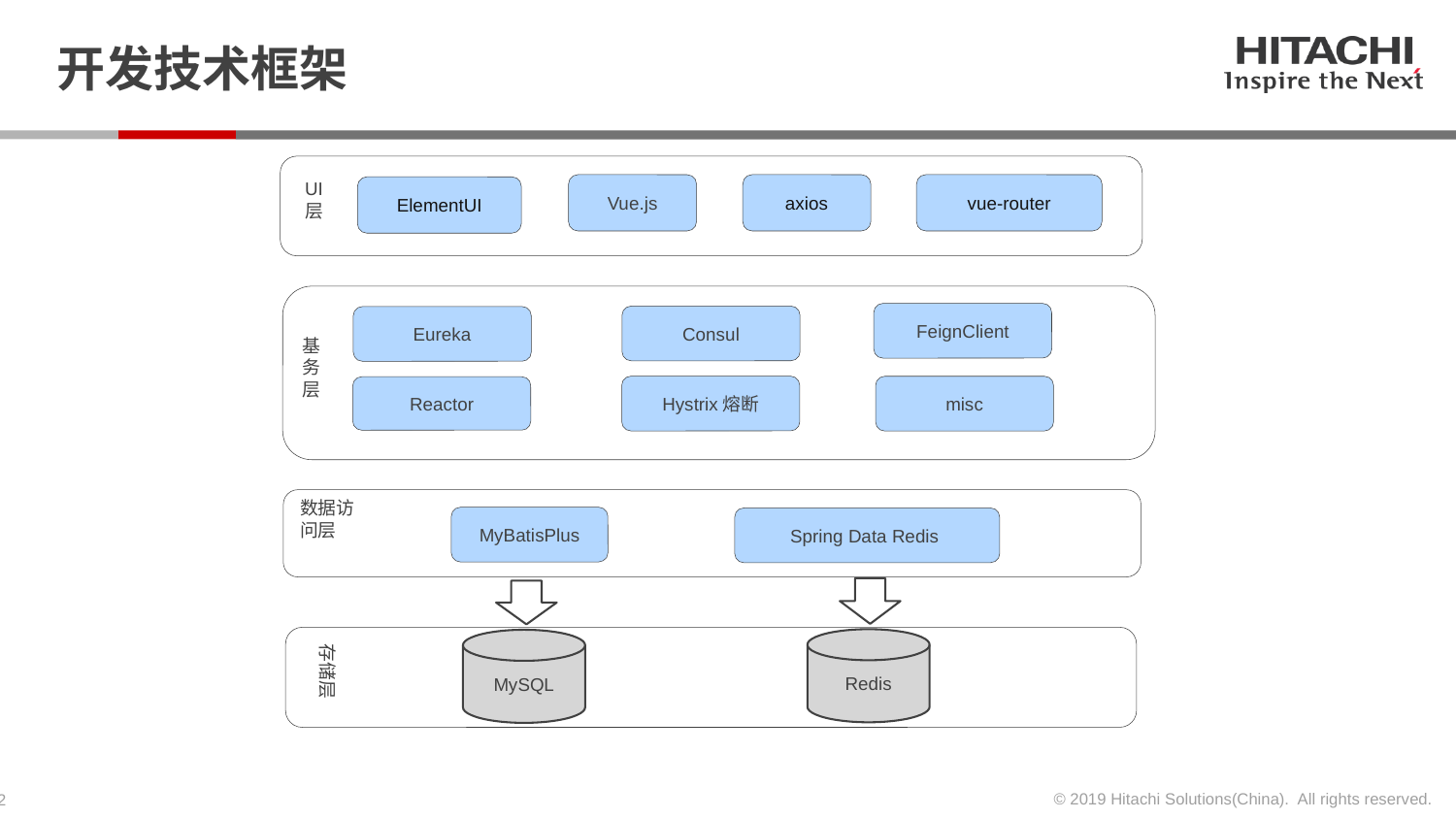

# 开发技术框架

UI
层
Vue.js
axios
vue-router
ElementUI

FeignClient
Consul
Eureka
基务层
Hystrix熔断
misc
Reactor
数据访问层

MyBatisPlus
Spring Data Redis

Redis
MySQL
存储层